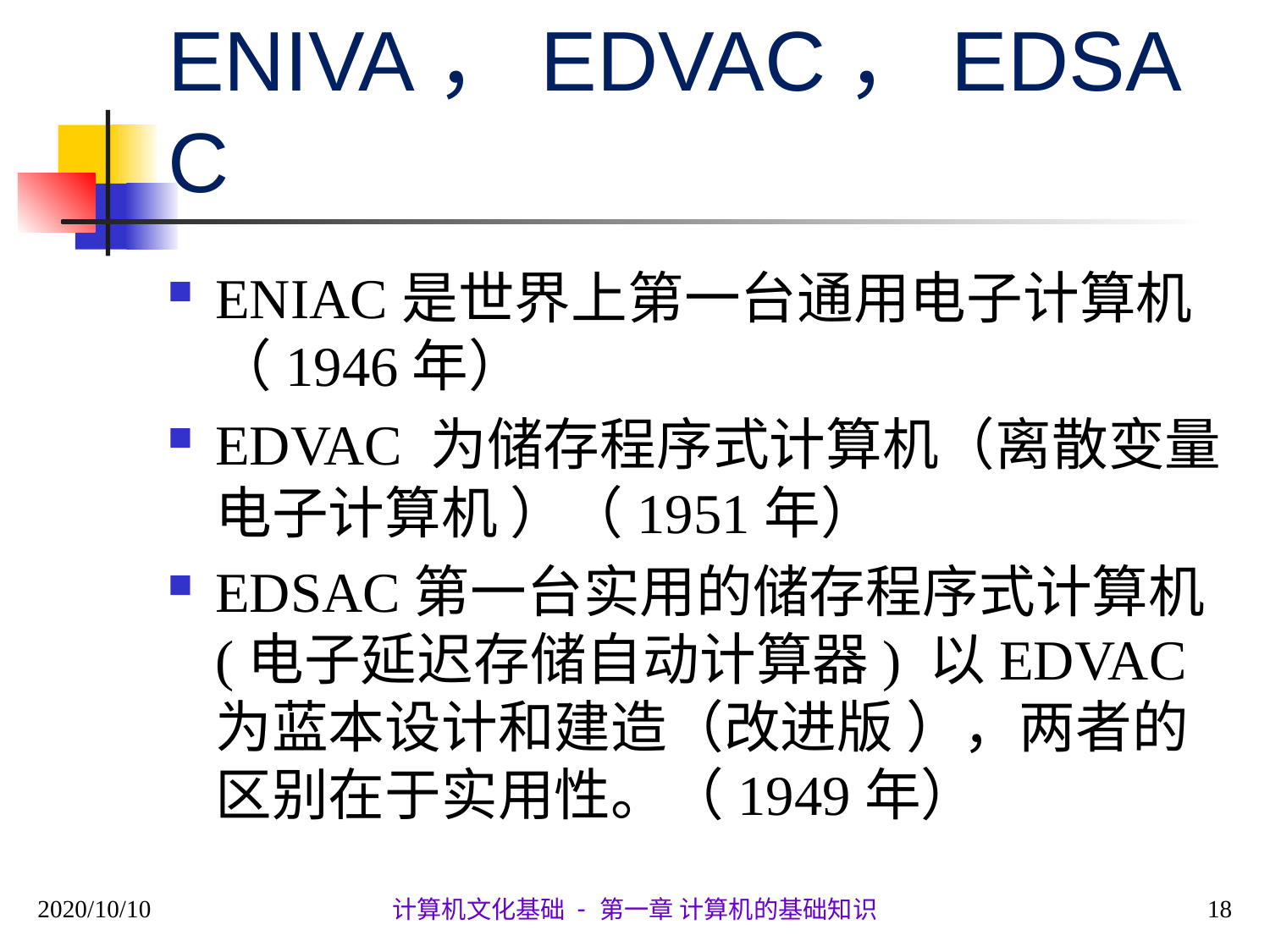

# ENIVA，EDVAC，EDSAC
ENIAC是世界上第一台通用电子计算机（1946年）
EDVAC 为储存程序式计算机（离散变量电子计算机 ）（1951年）
EDSAC第一台实用的储存程序式计算机(电子延迟存储自动计算器) 以EDVAC为蓝本设计和建造（改进版 ），两者的区别在于实用性。（1949年）
2020/10/10
18
计算机文化基础 - 第一章 计算机的基础知识